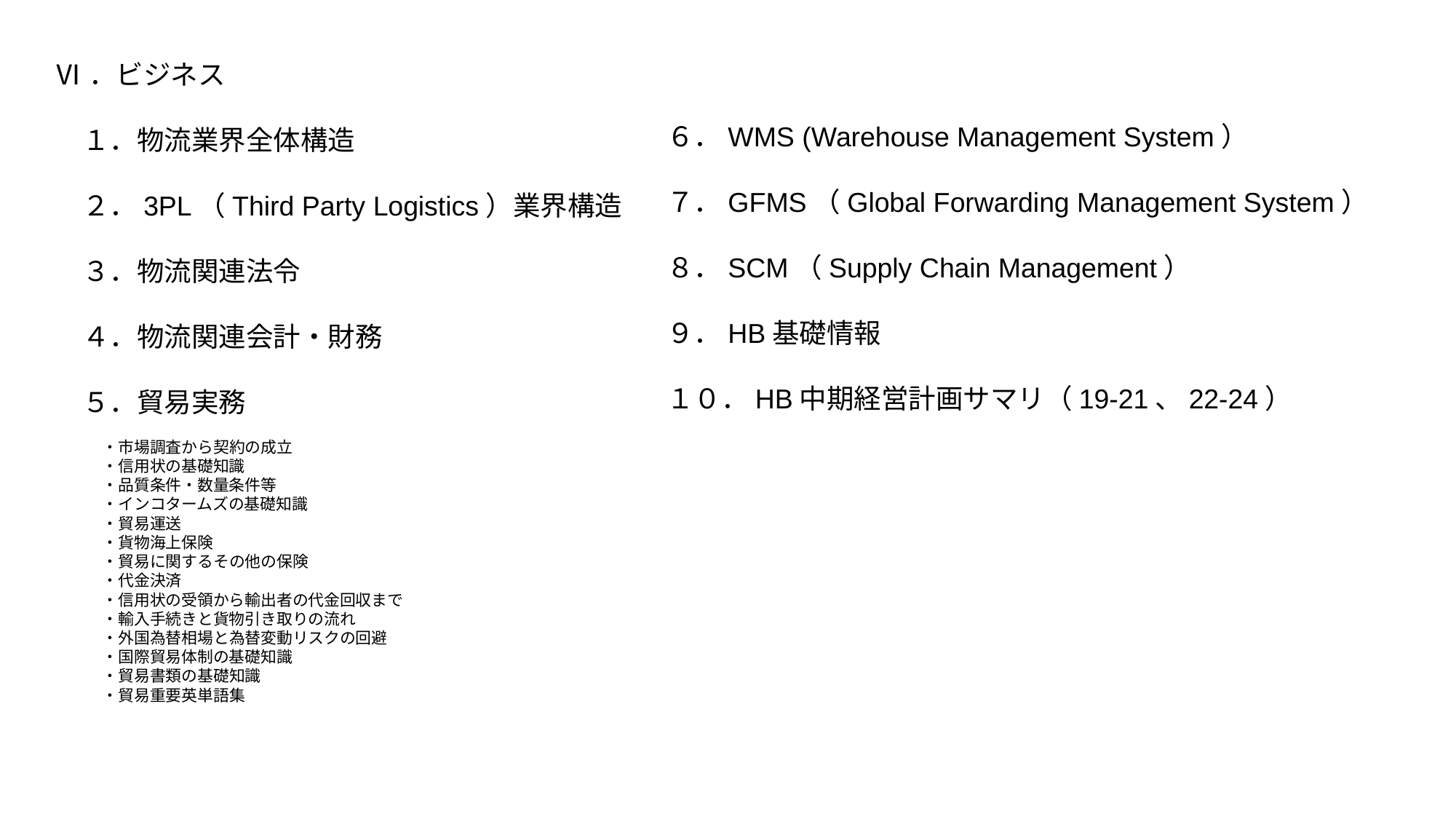

Ⅵ．ビジネス

　１．物流業界全体構造

　２．3PL（Third Party Logistics）業界構造

　３．物流関連法令

　４．物流関連会計・財務

　５．貿易実務

　　　・市場調査から契約の成立
　　　・信用状の基礎知識
　　　・品質条件・数量条件等
　　　・インコタームズの基礎知識
　　　・貿易運送
　　　・貨物海上保険
　　　・貿易に関するその他の保険
　　　・代金決済
　　　・信用状の受領から輸出者の代金回収まで
　　　・輸入手続きと貨物引き取りの流れ
　　　・外国為替相場と為替変動リスクの回避
　　　・国際貿易体制の基礎知識
　　　・貿易書類の基礎知識
　　　・貿易重要英単語集
　６．WMS (Warehouse Management System）

　７．GFMS（Global Forwarding Management System）

　８．SCM（Supply Chain Management）

　９．HB基礎情報

　１０．HB中期経営計画サマリ（19-21、22-24）